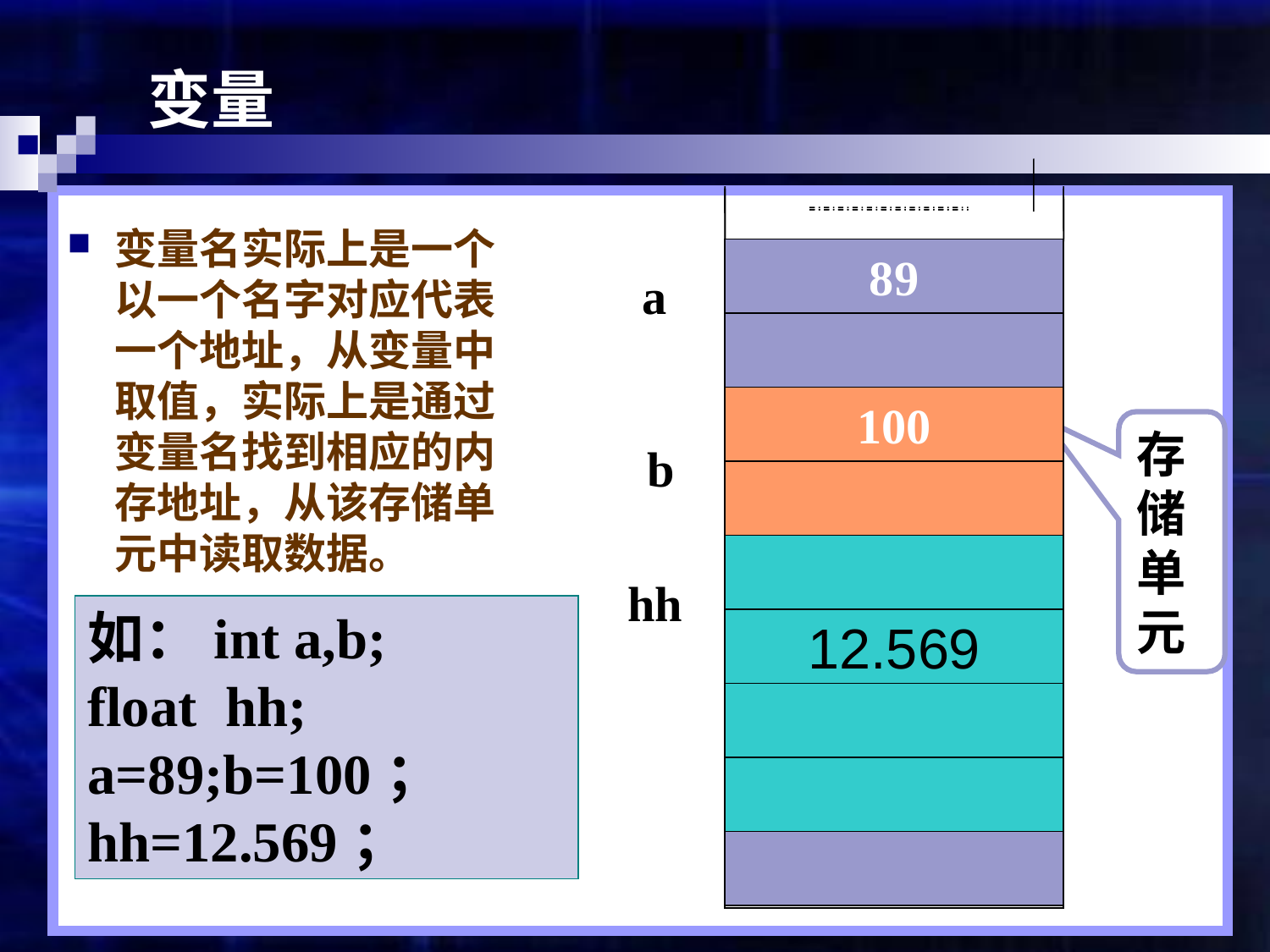

# 变量

89

100

12.569

变量名实际上是一个以一个名字对应代表一个地址，从变量中取值，实际上是通过变量名找到相应的内存地址，从该存储单元中读取数据。

89
a

存储单元
b

hh
如：int a,b;
float  hh;
a=89;b=100；
hh=12.569；